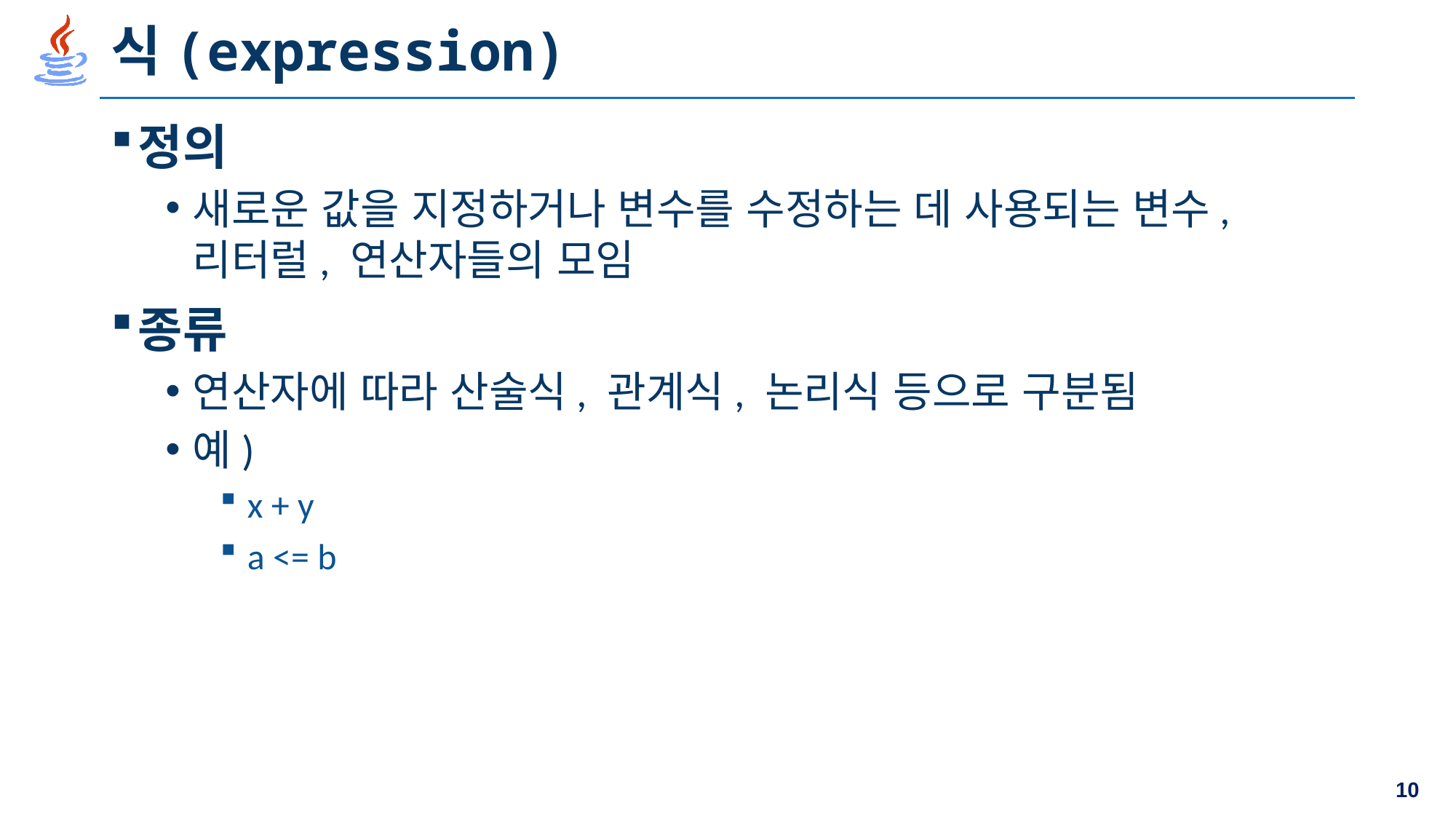

# 식(expression)
정의
새로운 값을 지정하거나 변수를 수정하는 데 사용되는 변수, 리터럴, 연산자들의 모임
종류
연산자에 따라 산술식, 관계식, 논리식 등으로 구분됨
예)
x + y
a <= b
10